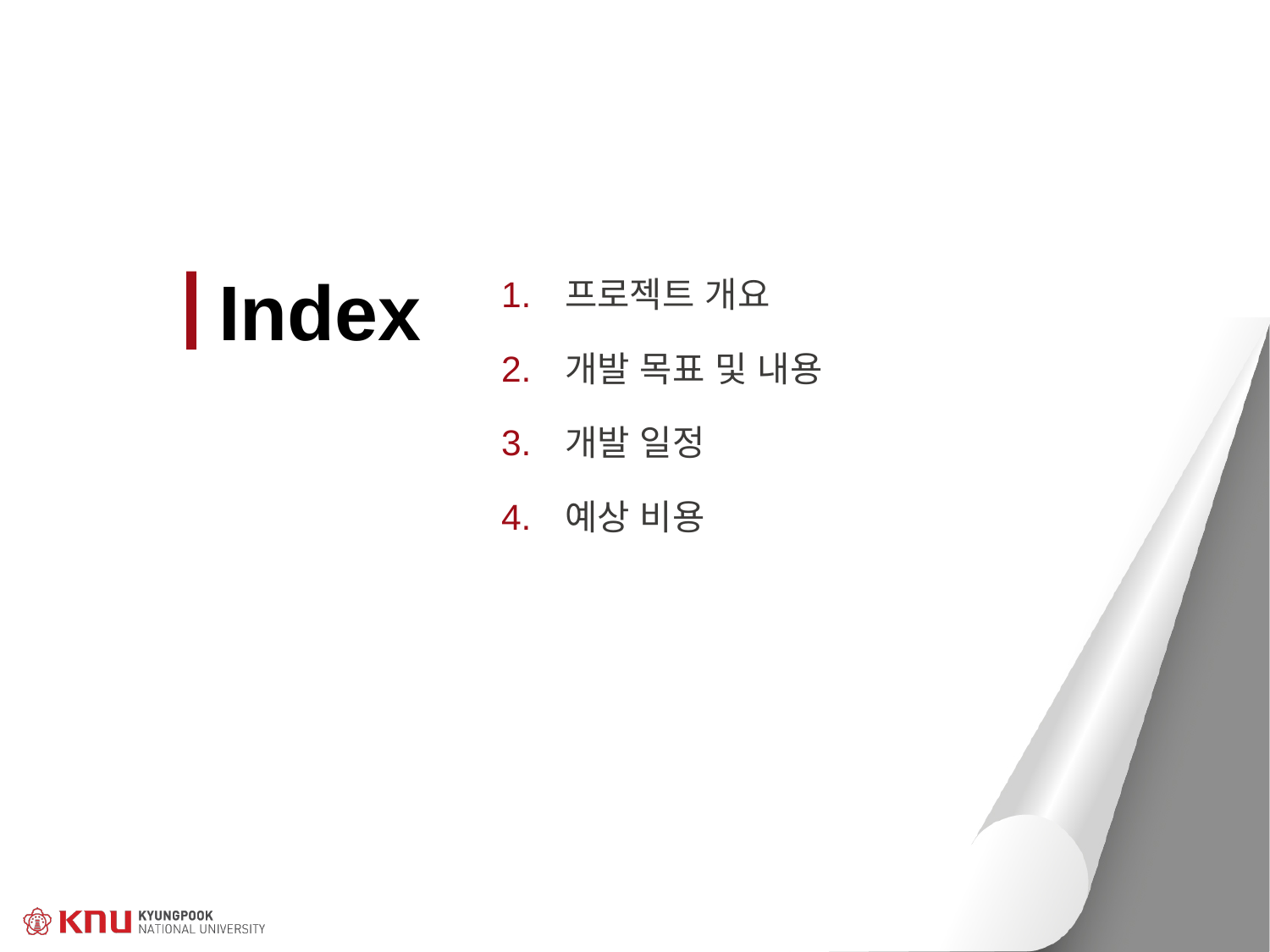

프로젝트 개요
개발 목표 및 내용
개발 일정
예상 비용
Index